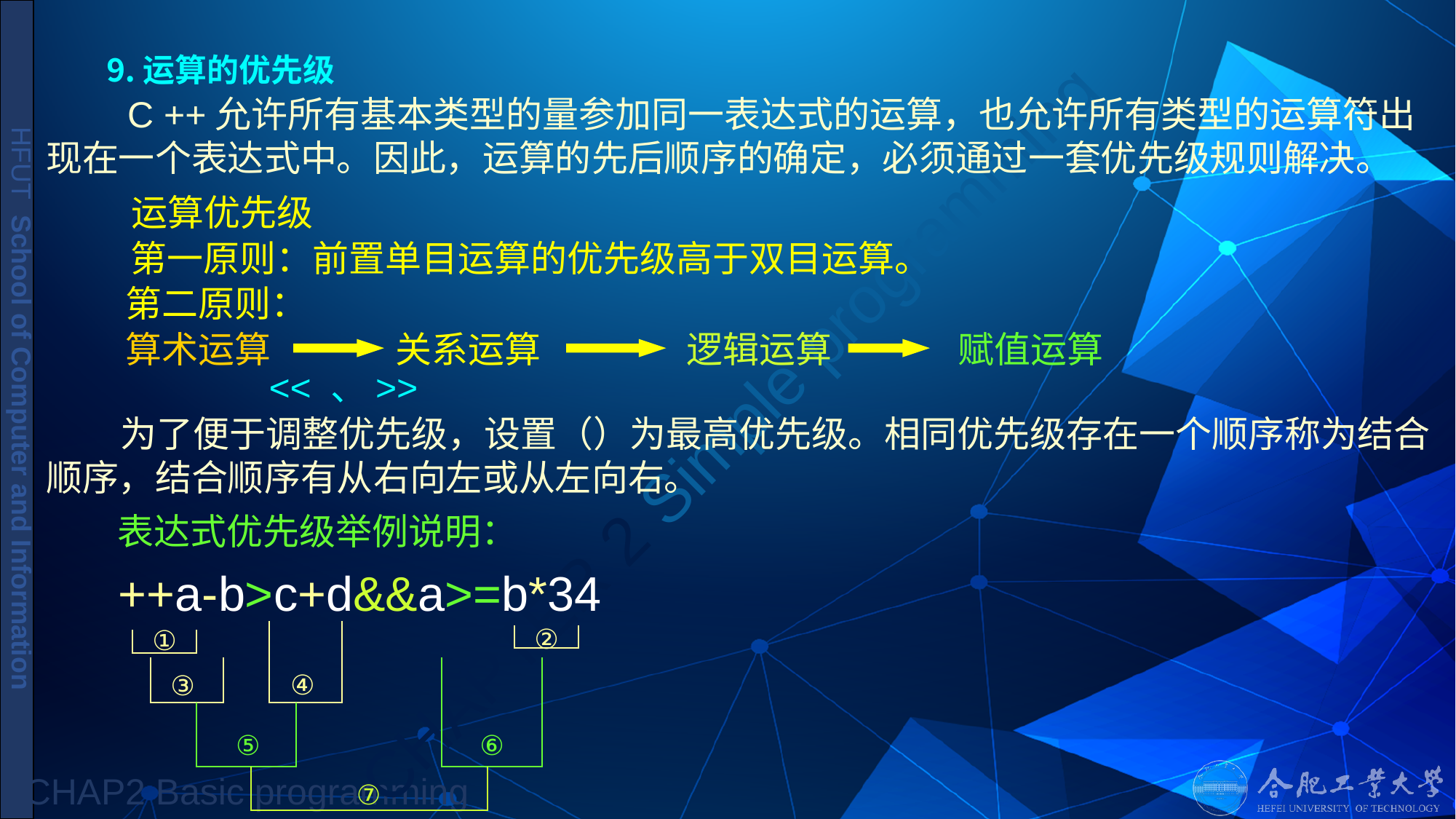

# ⒐运算的优先级
        C ++允许所有基本类型的量参加同一表达式的运算，也允许所有类型的运算符出现在一个表达式中。因此，运算的先后顺序的确定，必须通过一套优先级规则解决。
运算优先级
第一原则：前置单目运算的优先级高于双目运算。
第二原则：
算术运算
关系运算
逻辑运算
赋值运算

<< 、>>
        为了便于调整优先级，设置（）为最高优先级。相同优先级存在一个顺序称为结合顺序，结合顺序有从右向左或从左向右。
表达式优先级举例说明：
++a-b>c+d&&a>=b*34

②
①

④
③

⑤
⑥
⑦